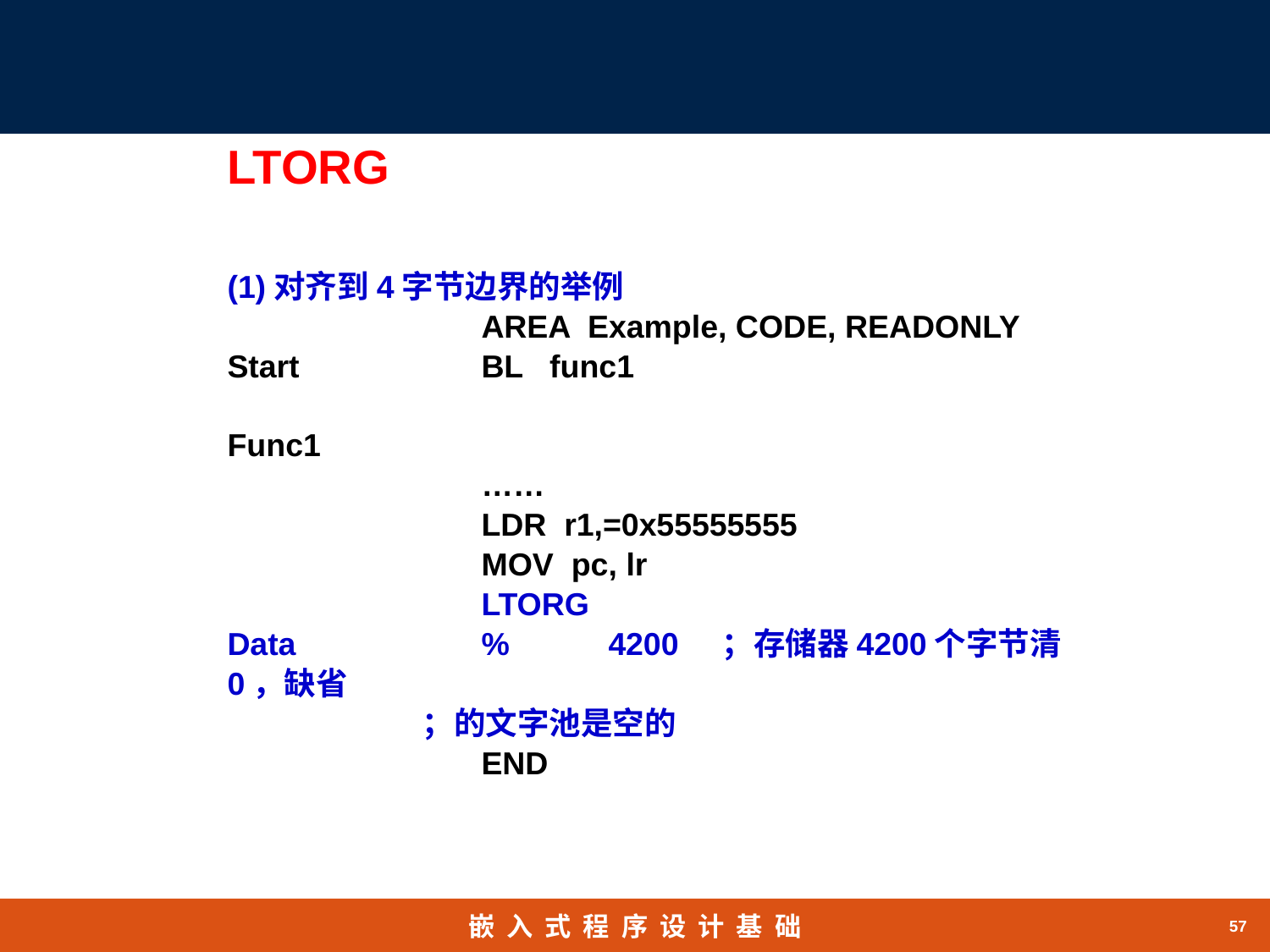

LTORG
(1)对齐到4字节边界的举例
		AREA  Example, CODE, READONLY
Start		BL   func1

Func1
		……
		LDR  r1,=0x55555555
		MOV  pc, lr
		LTORG
Data		% 	4200    ；存储器4200个字节清0，缺省
                          ；的文字池是空的
		END